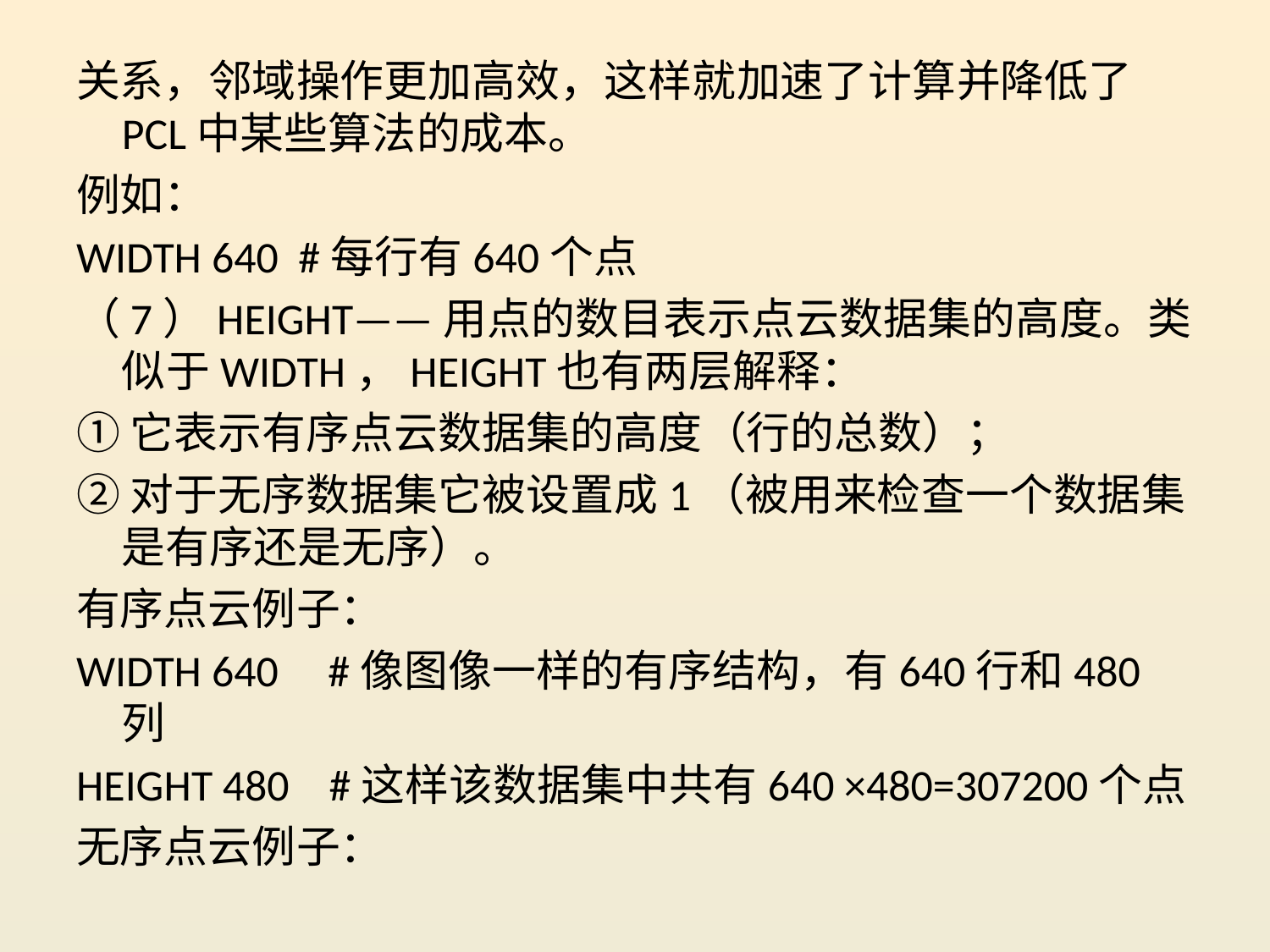

关系，邻域操作更加高效，这样就加速了计算并降低了PCL中某些算法的成本。
例如：
WIDTH 640  #每行有640个点
（7）HEIGHT——用点的数目表示点云数据集的高度。类似于WIDTH，HEIGHT也有两层解释：
①它表示有序点云数据集的高度（行的总数）；
②对于无序数据集它被设置成1（被用来检查一个数据集是有序还是无序）。
有序点云例子：
WIDTH 640     #像图像一样的有序结构，有640行和480列
HEIGHT 480    #这样该数据集中共有640 ×480=307200个点
无序点云例子：